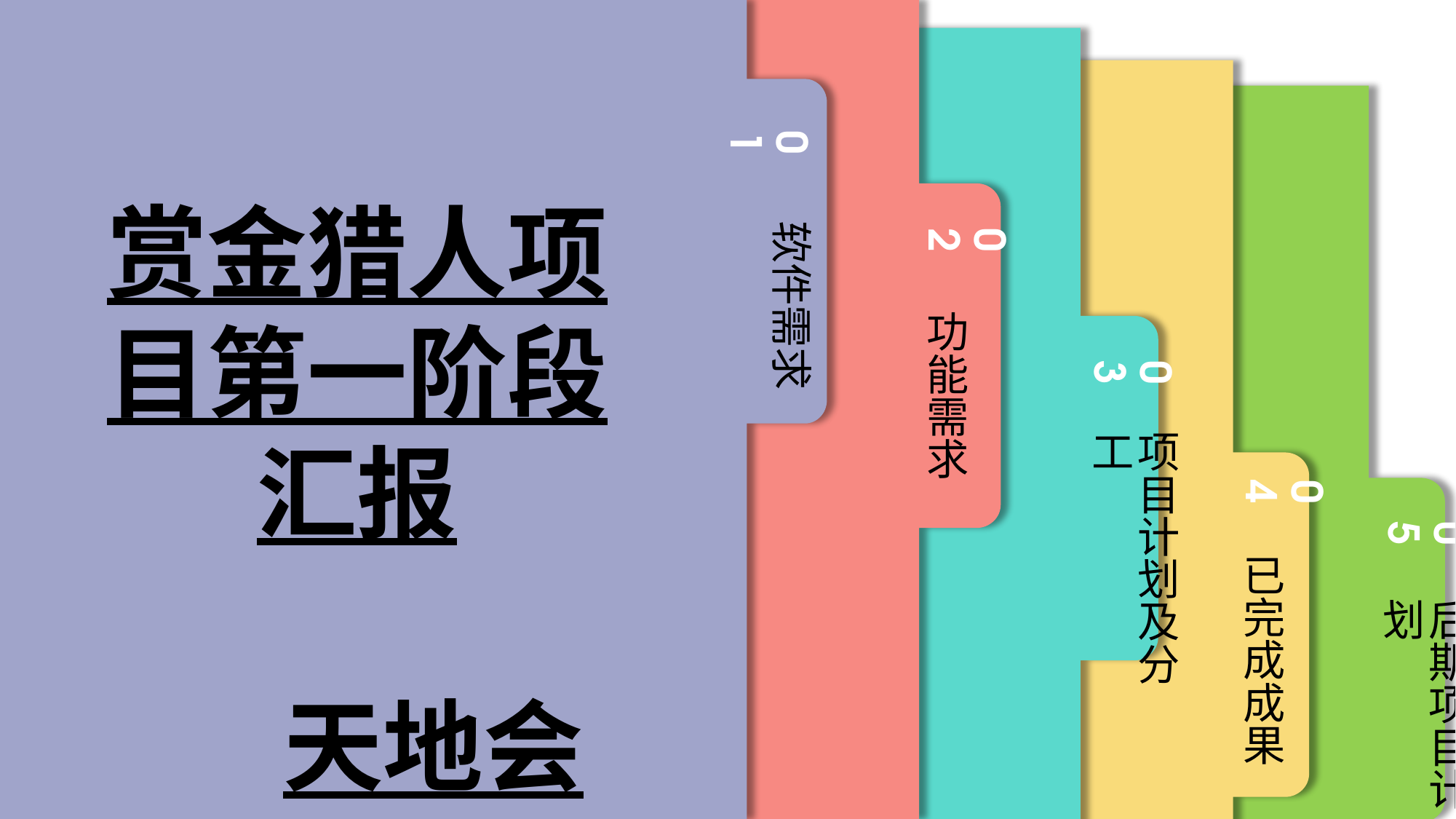

01
赏金猎人项目第一阶段汇报

软件需求
02
功能需求
03
项目计划及分工
04
05
已完成成果
后期项目计划
天地会